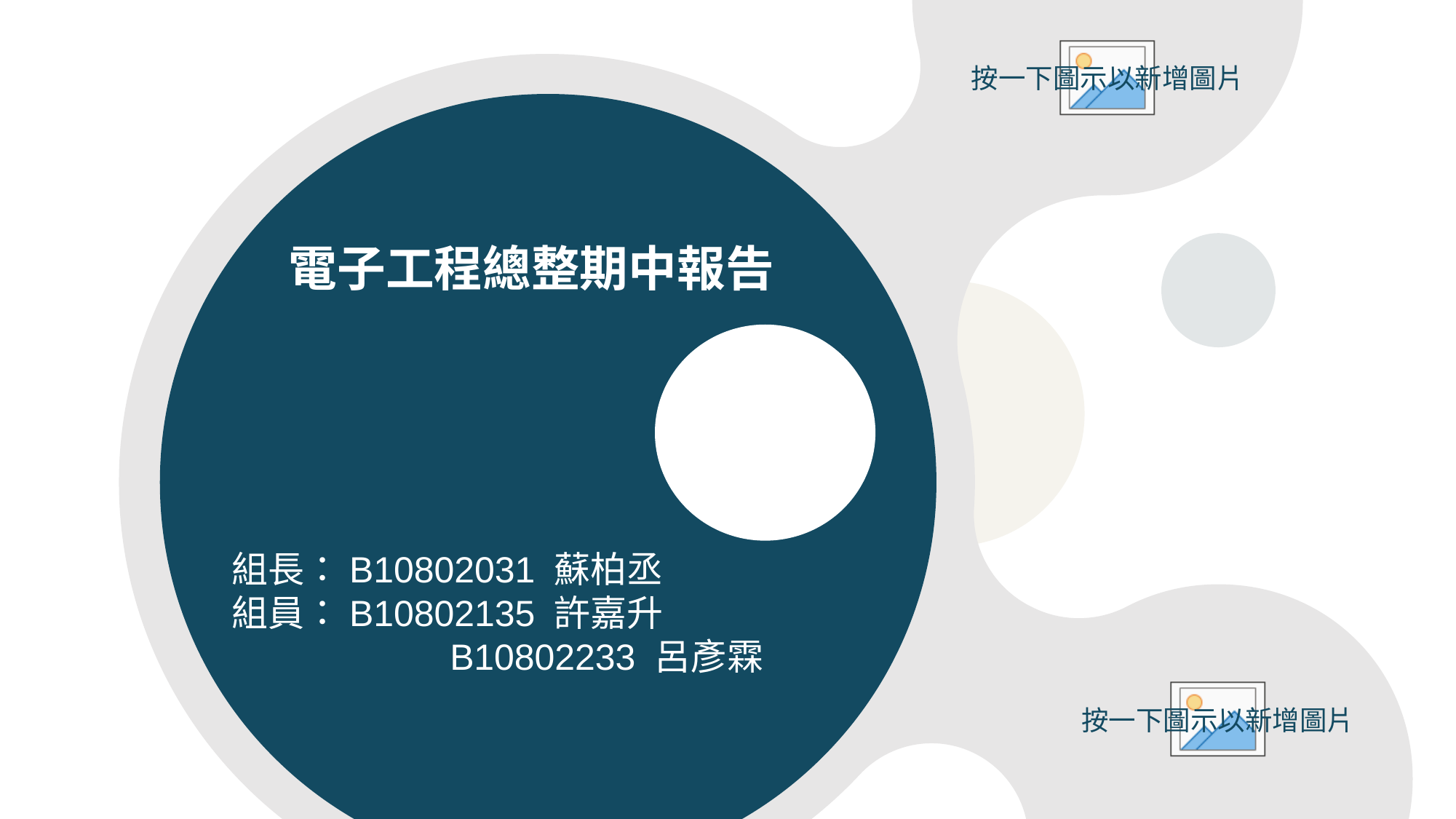

電子工程總整期中報告

組長：B10802031 蘇柏丞
組員：B10802135 許嘉升
		B10802233 呂彥霖